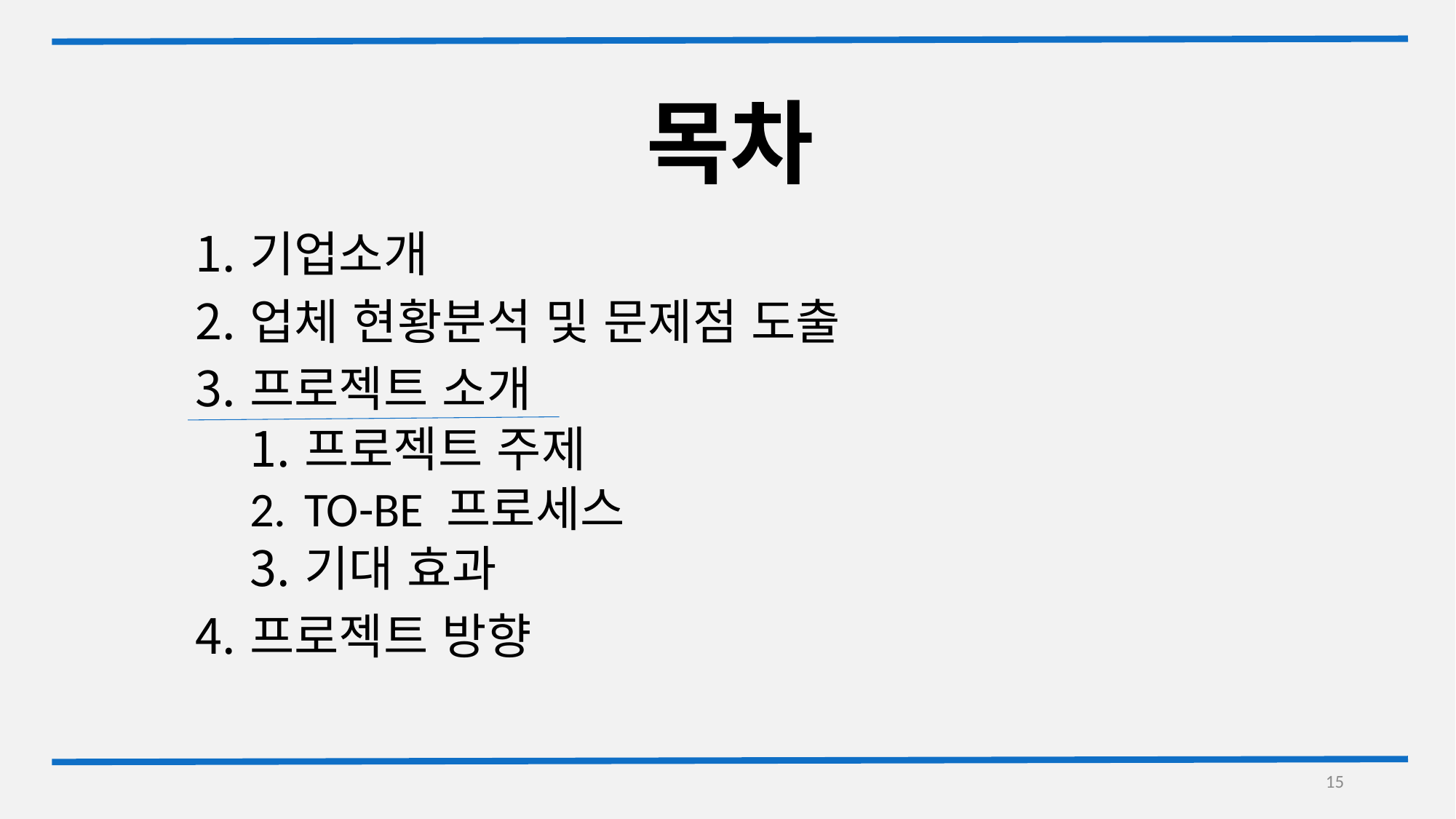

# 목차
기업소개
업체 현황분석 및 문제점 도출
프로젝트 소개
프로젝트 주제
TO-BE 프로세스
기대 효과
프로젝트 방향

15